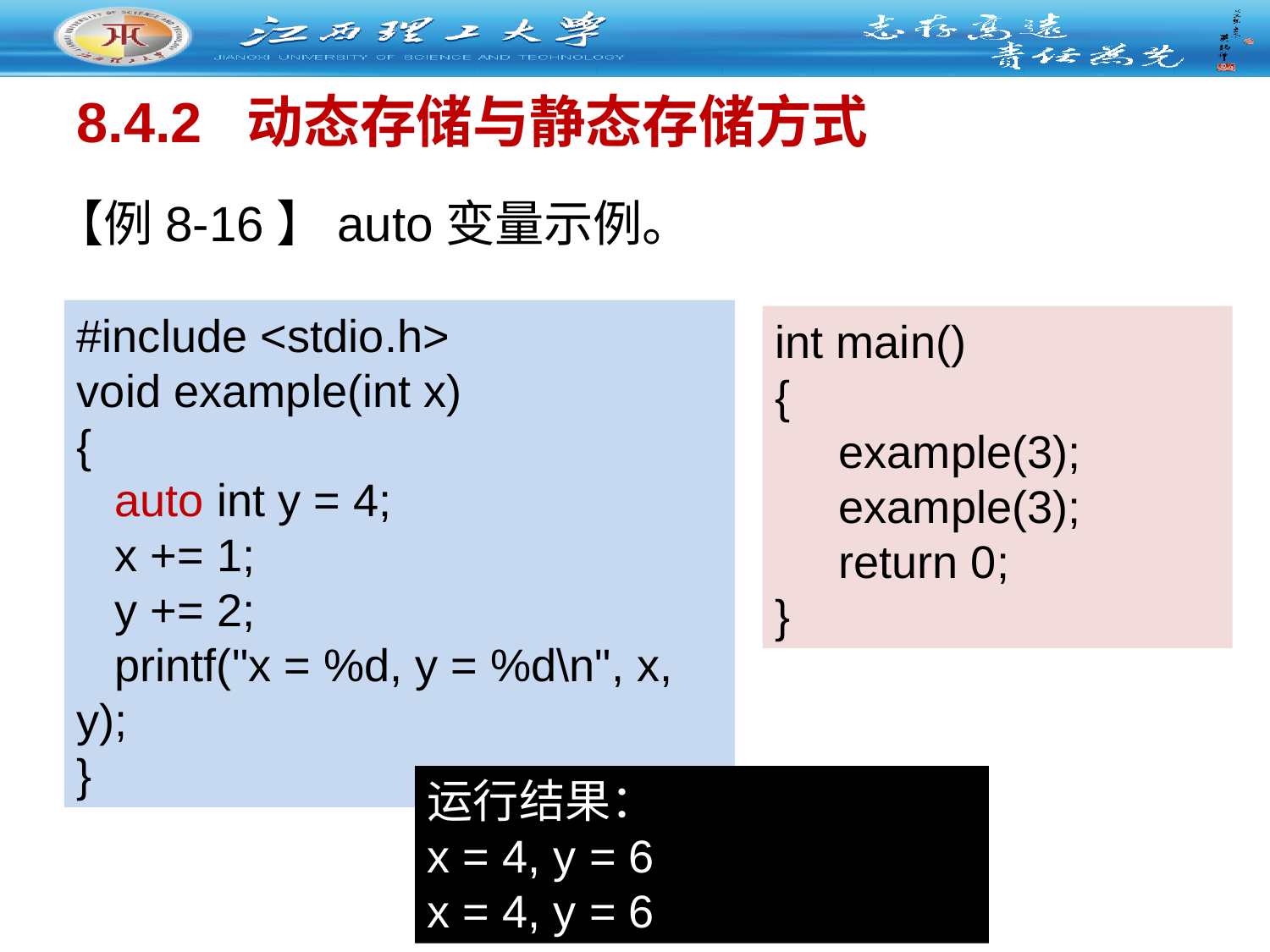

8.4.2  动态存储与静态存储方式
【例8-16】auto变量示例。
#include <stdio.h>
void example(int x)
{
   auto int y = 4;
   x += 1;
   y += 2;
   printf("x = %d, y = %d\n", x, y);
}
int main()
{
     example(3);
     example(3);
     return 0;
}
运行结果：
x = 4, y = 6
x = 4, y = 6